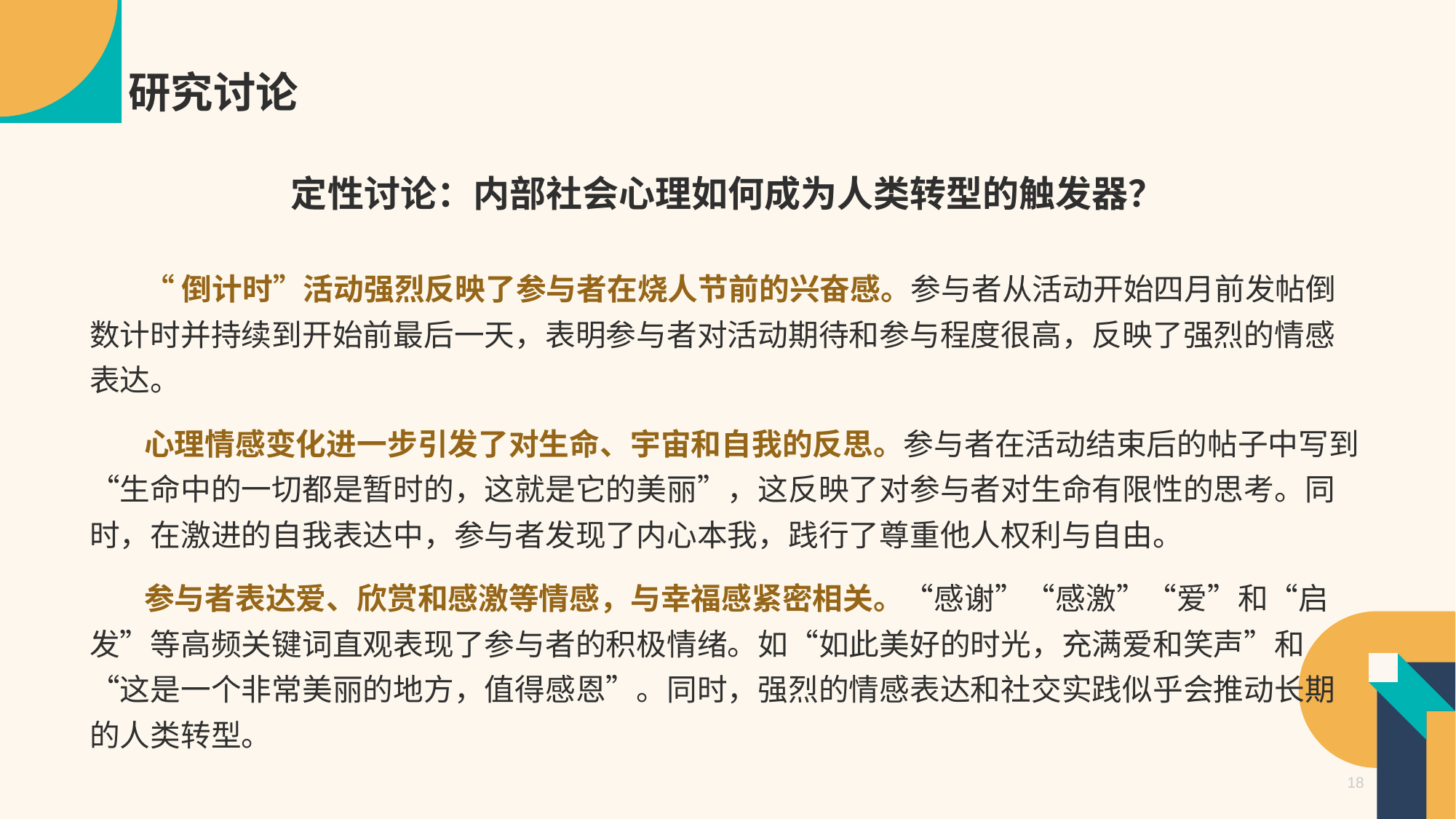

# 研究讨论
定性讨论：内部社会心理如何成为人类转型的触发器？
“倒计时”活动强烈反映了参与者在烧人节前的兴奋感。参与者从活动开始四月前发帖倒数计时并持续到开始前最后一天，表明参与者对活动期待和参与程度很高，反映了强烈的情感表达。
心理情感变化进一步引发了对生命、宇宙和自我的反思。参与者在活动结束后的帖子中写到“生命中的一切都是暂时的，这就是它的美丽”，这反映了对参与者对生命有限性的思考。同时，在激进的自我表达中，参与者发现了内心本我，践行了尊重他人权利与自由。
参与者表达爱、欣赏和感激等情感，与幸福感紧密相关。“感谢”“感激”“爱”和“启发”等高频关键词直观表现了参与者的积极情绪。如“如此美好的时光，充满爱和笑声”和“这是一个非常美丽的地方，值得感恩”。同时，强烈的情感表达和社交实践似乎会推动长期的人类转型。
18